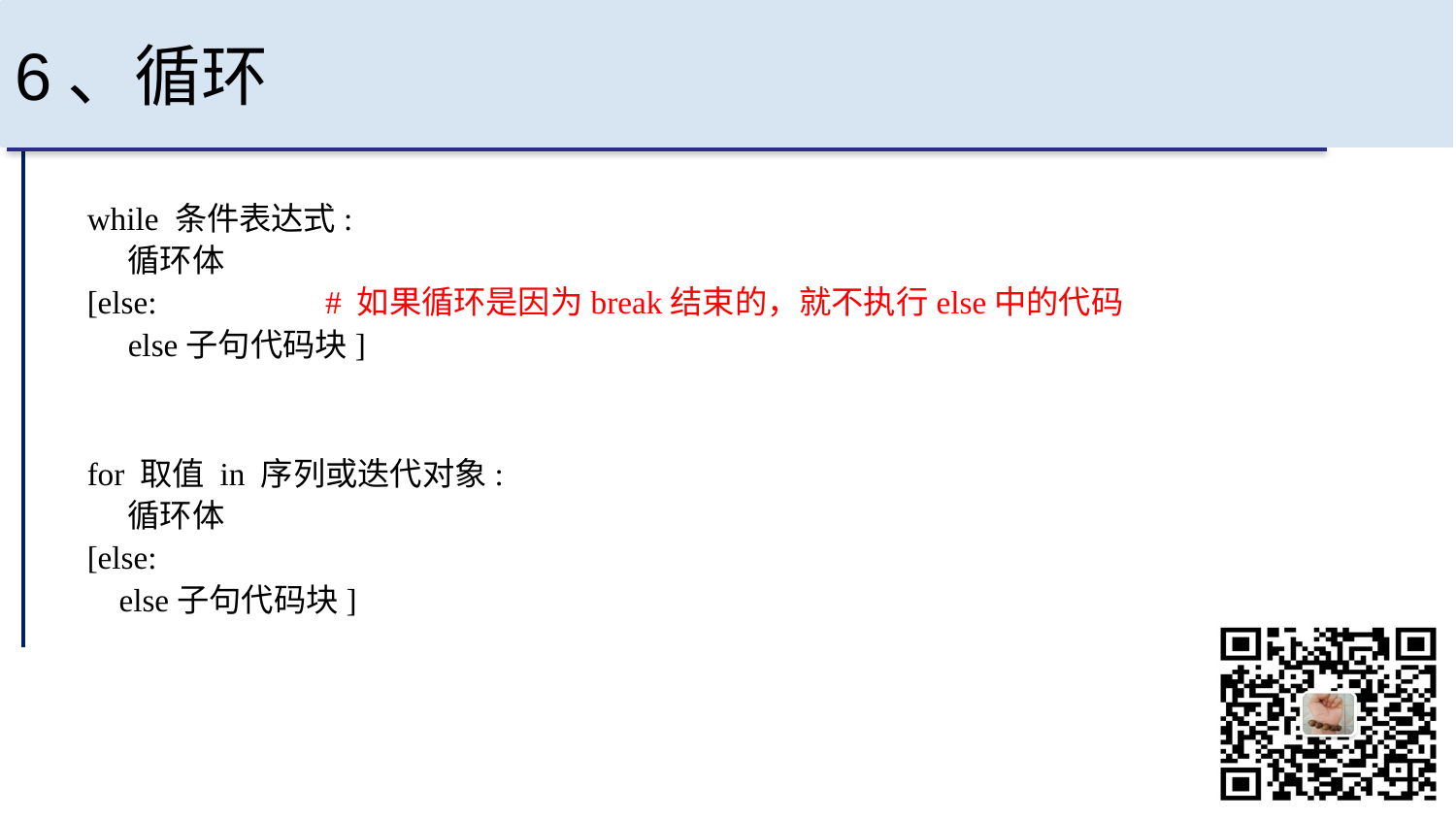

# 6、循环
while 条件表达式:
	循环体
[else:                     # 如果循环是因为break结束的，就不执行else中的代码
	else子句代码块]

for 取值 in 序列或迭代对象:
	循环体
[else:
    else子句代码块]